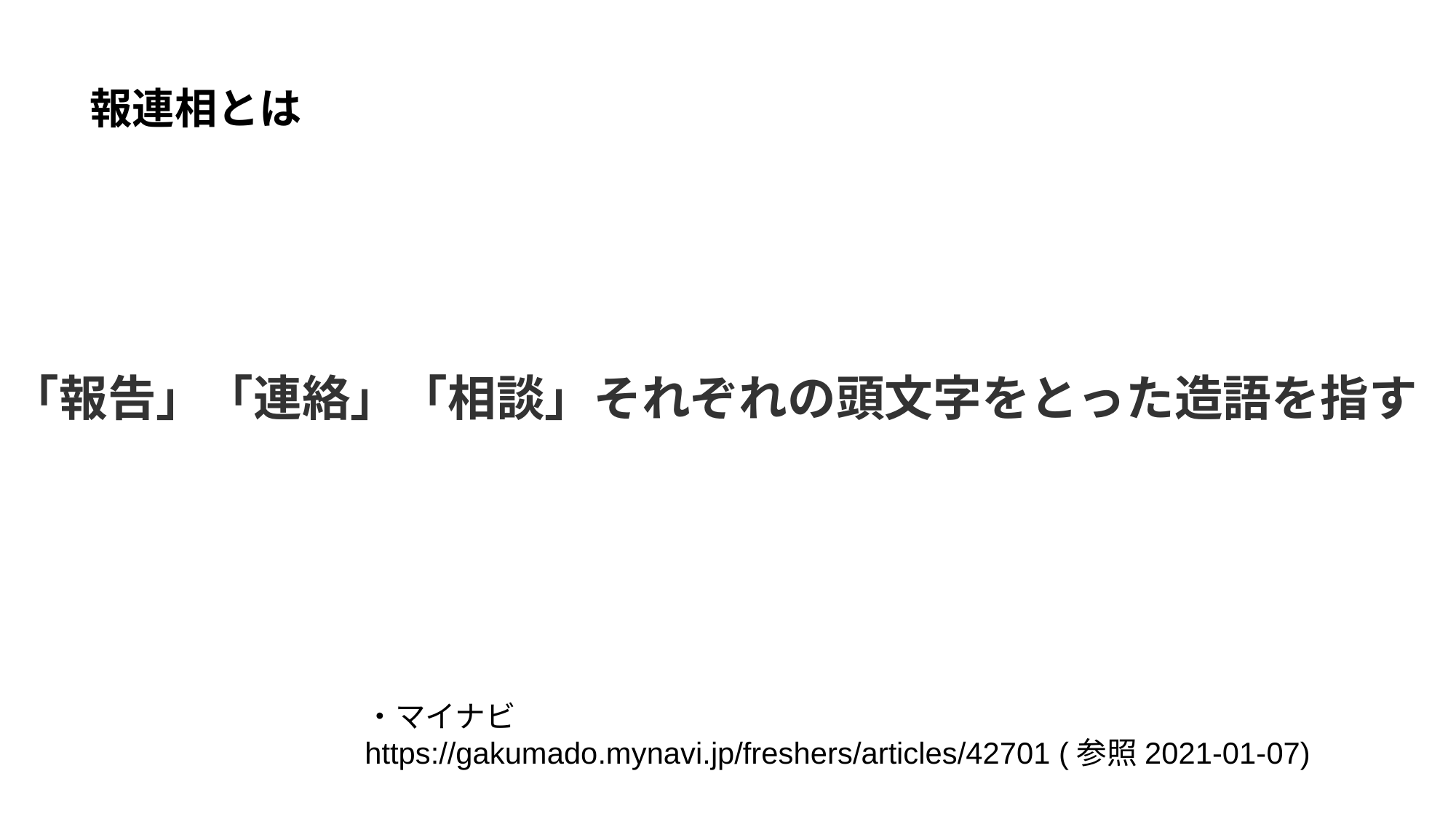

# 報連相とは
「報告」「連絡」「相談」それぞれの頭文字をとった造語を指す
・マイナビ
https://gakumado.mynavi.jp/freshers/articles/42701 (参照2021-01-07)